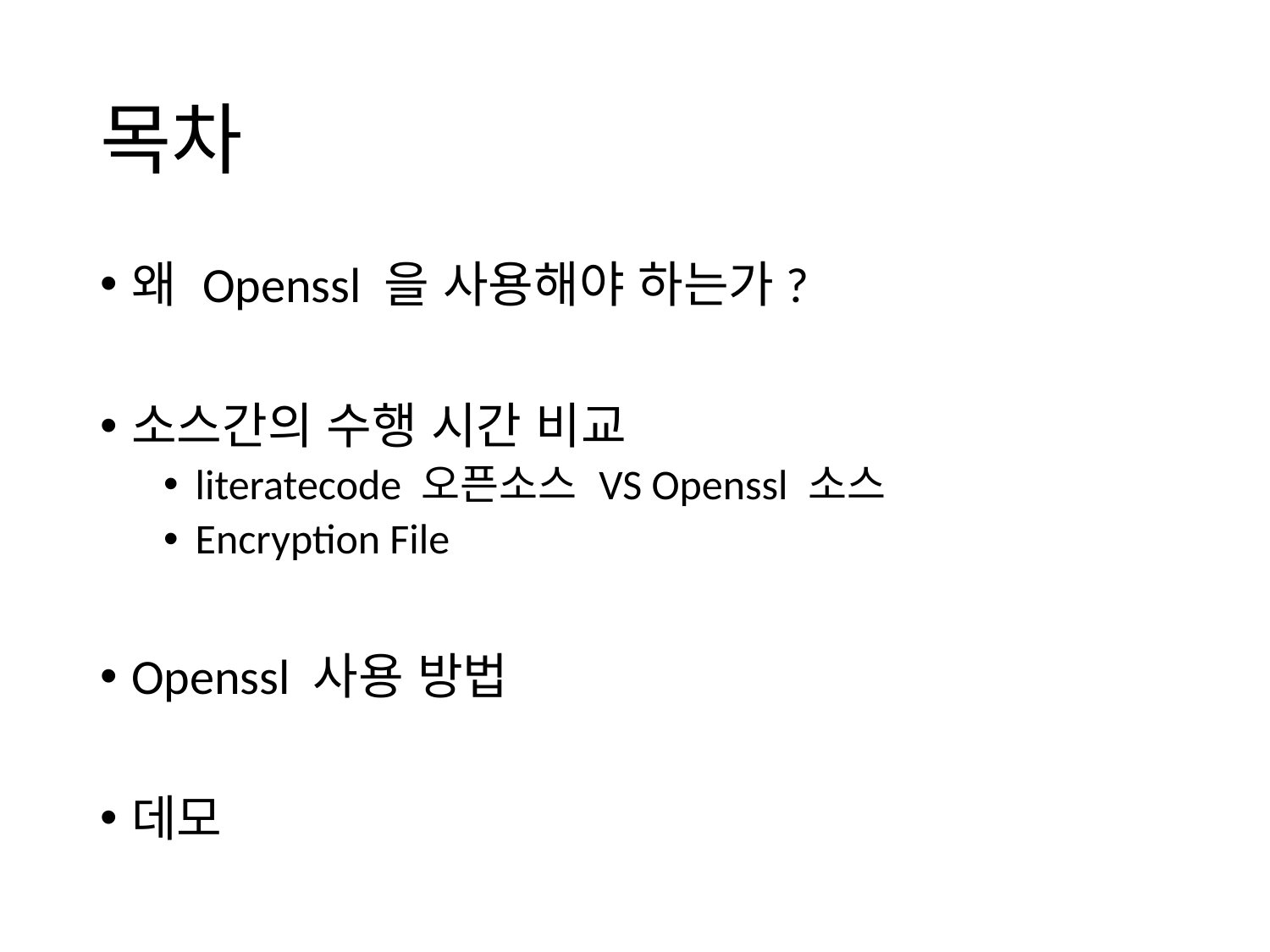

# 목차
왜 Openssl 을 사용해야 하는가?

소스간의 수행 시간 비교
literatecode 오픈소스 VS Openssl 소스
Encryption File

Openssl 사용 방법

데모